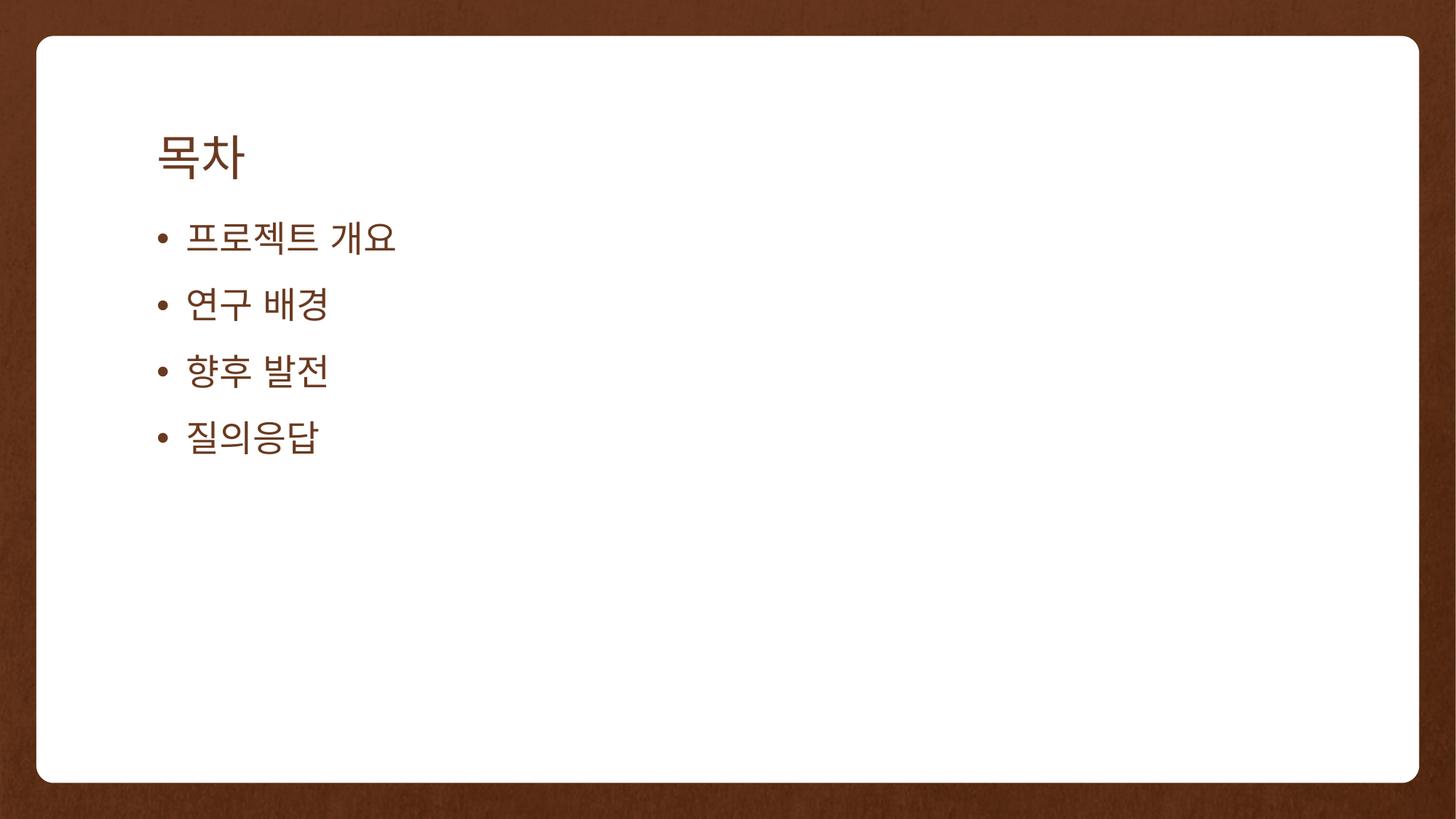

# 목차
프로젝트 개요
연구 배경
향후 발전
질의응답